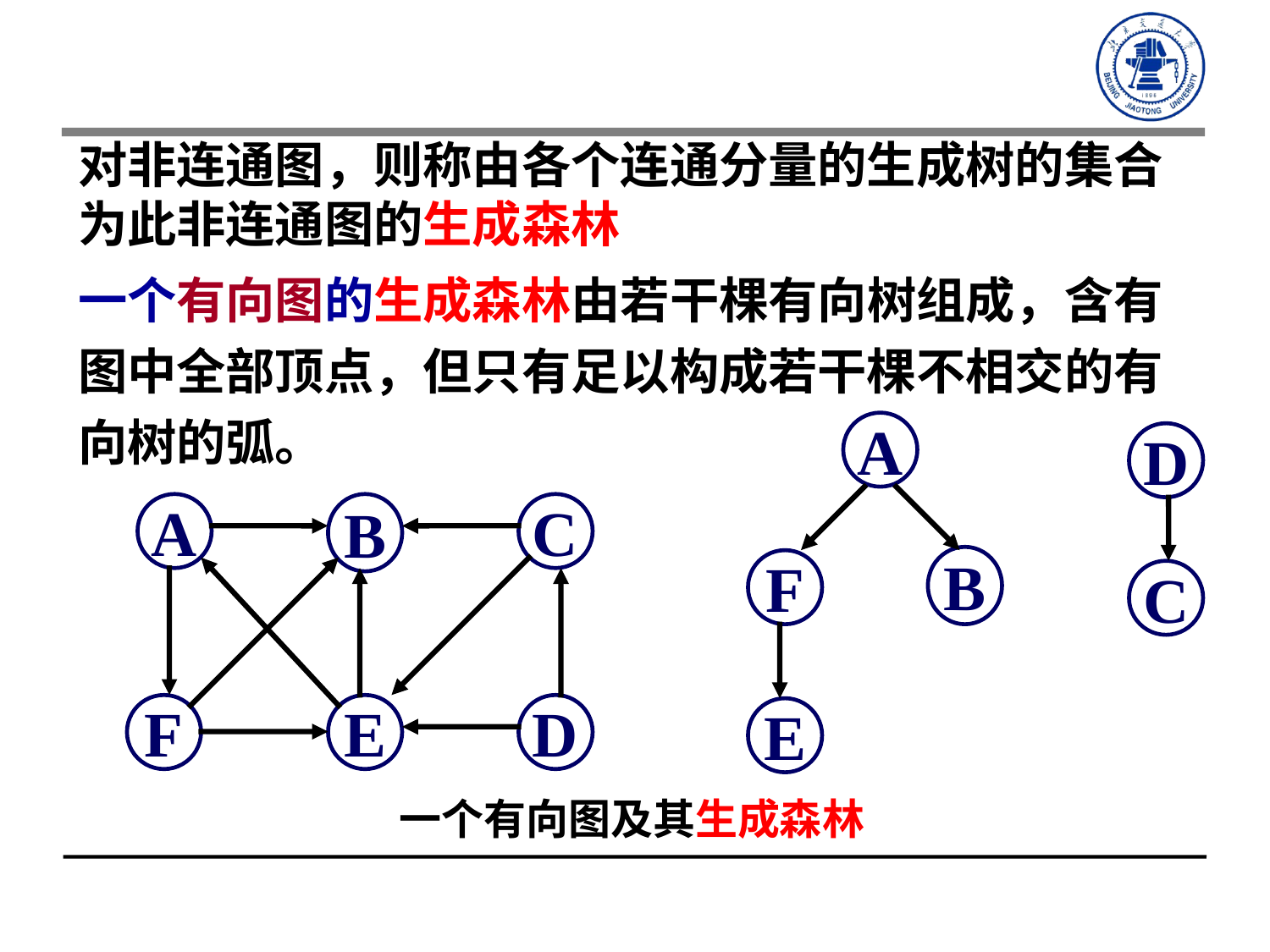

对非连通图，则称由各个连通分量的生成树的集合为此非连通图的生成森林
一个有向图的生成森林由若干棵有向树组成，含有图中全部顶点，但只有足以构成若干棵不相交的有向树的弧。
A
D

B
F
C

E
A
B
C

F
E
D

一个有向图及其生成森林